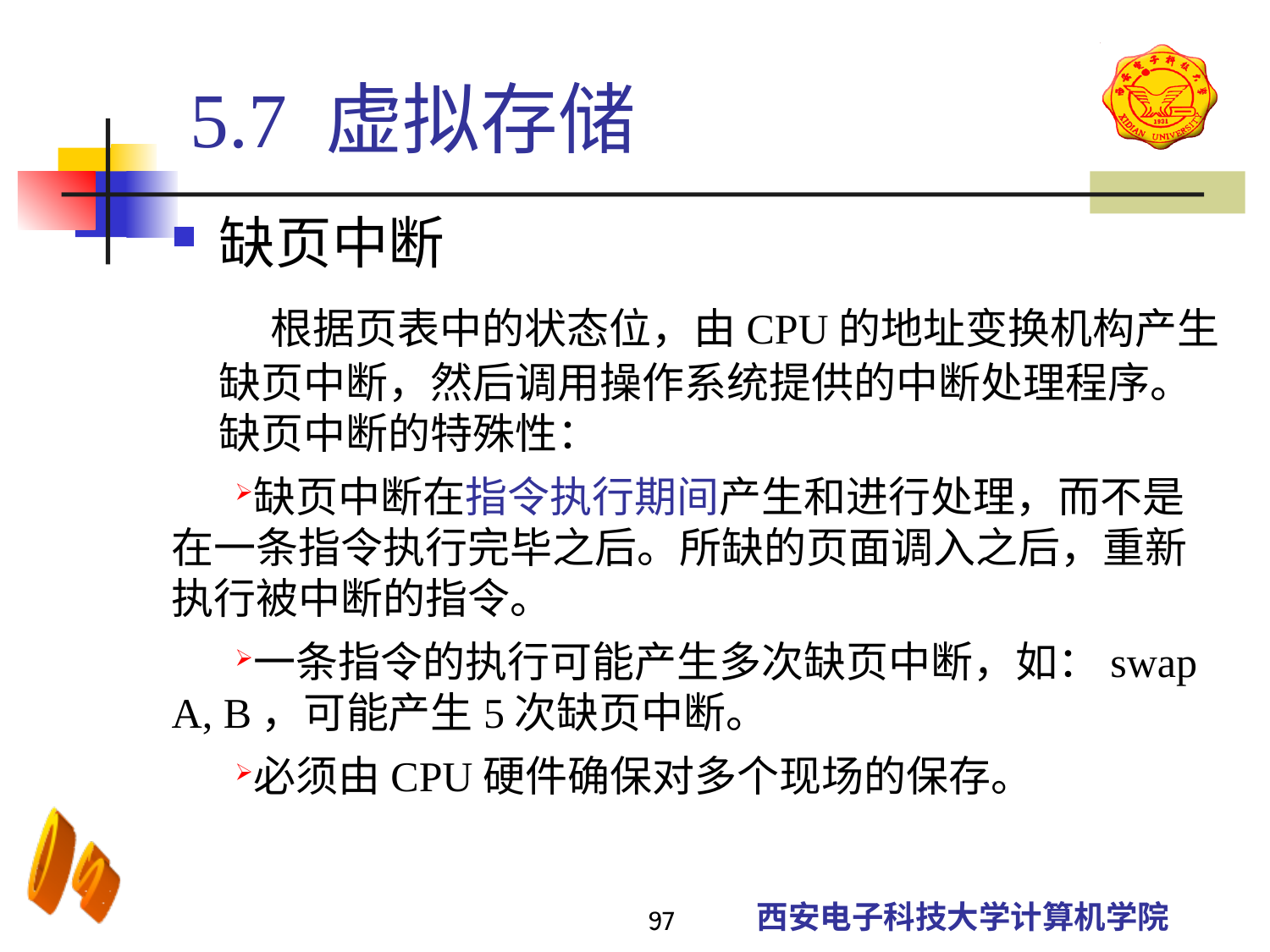

5.7 虚拟存储
缺页中断
	   根据页表中的状态位，由CPU的地址变换机构产生缺页中断，然后调用操作系统提供的中断处理程序。缺页中断的特殊性：
缺页中断在指令执行期间产生和进行处理，而不是在一条指令执行完毕之后。所缺的页面调入之后，重新执行被中断的指令。
一条指令的执行可能产生多次缺页中断，如：swap A, B，可能产生5次缺页中断。
必须由CPU硬件确保对多个现场的保存。
97